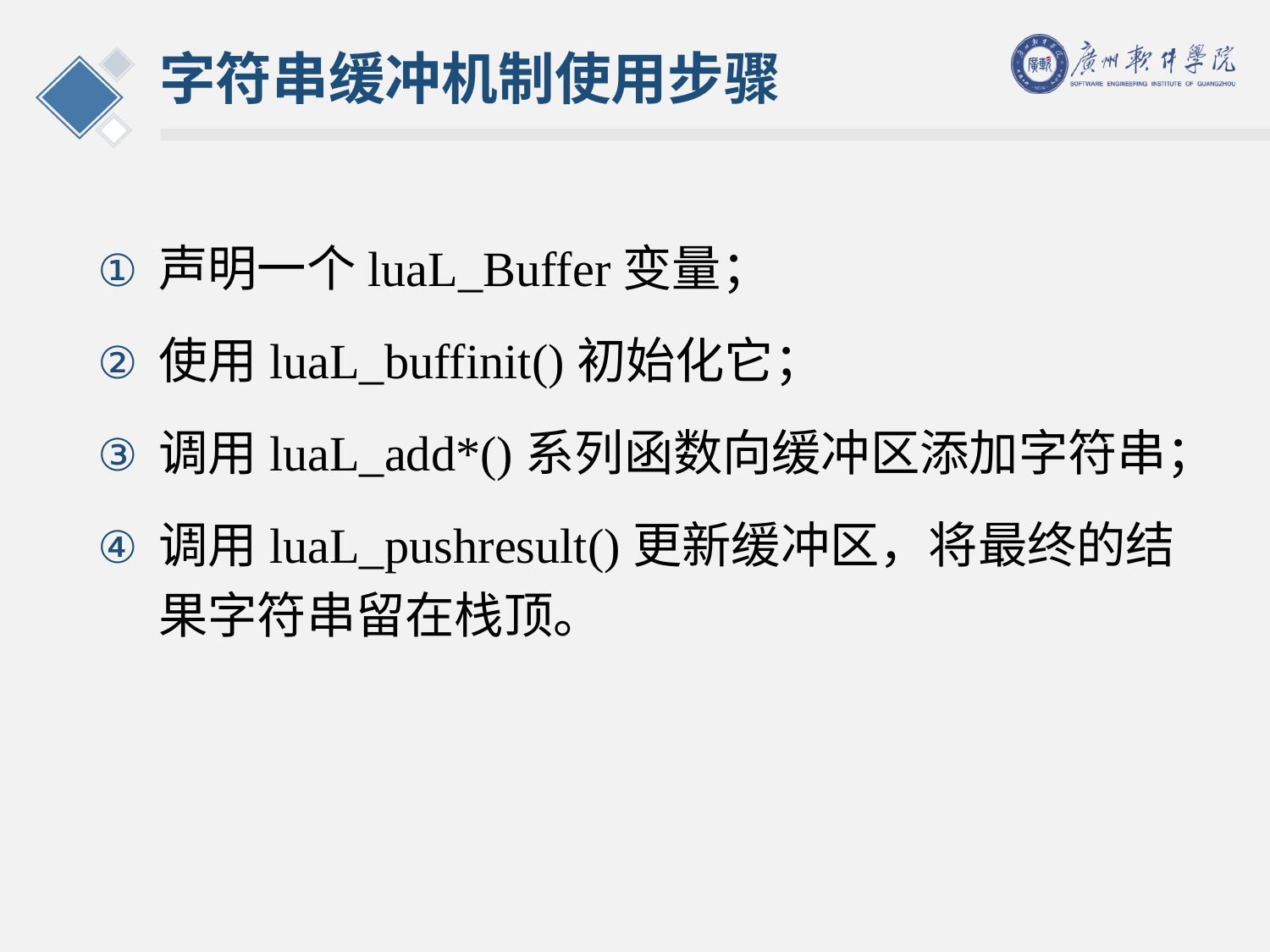

# 字符串缓冲机制使用步骤
声明一个luaL_Buffer变量；
使用luaL_buffinit()初始化它；
调用luaL_add*()系列函数向缓冲区添加字符串；
调用luaL_pushresult()更新缓冲区，将最终的结果字符串留在栈顶。